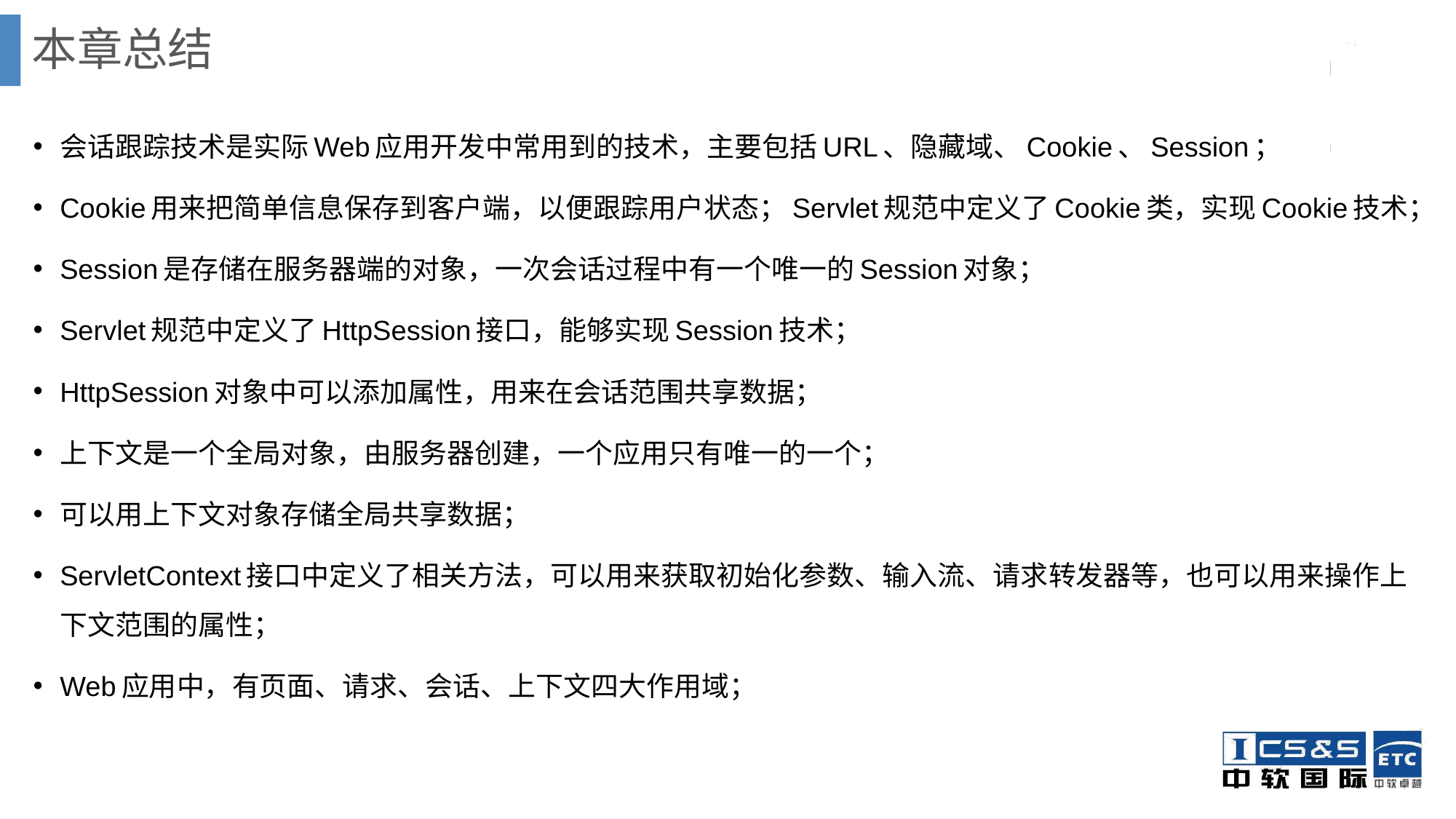

# 本章总结
会话跟踪技术是实际Web应用开发中常用到的技术，主要包括URL、隐藏域、Cookie、Session；
Cookie用来把简单信息保存到客户端，以便跟踪用户状态；Servlet规范中定义了Cookie类，实现Cookie技术；
Session是存储在服务器端的对象，一次会话过程中有一个唯一的Session对象；
Servlet规范中定义了HttpSession接口，能够实现Session技术；
HttpSession对象中可以添加属性，用来在会话范围共享数据；
上下文是一个全局对象，由服务器创建，一个应用只有唯一的一个；
可以用上下文对象存储全局共享数据；
ServletContext接口中定义了相关方法，可以用来获取初始化参数、输入流、请求转发器等，也可以用来操作上下文范围的属性；
Web应用中，有页面、请求、会话、上下文四大作用域；